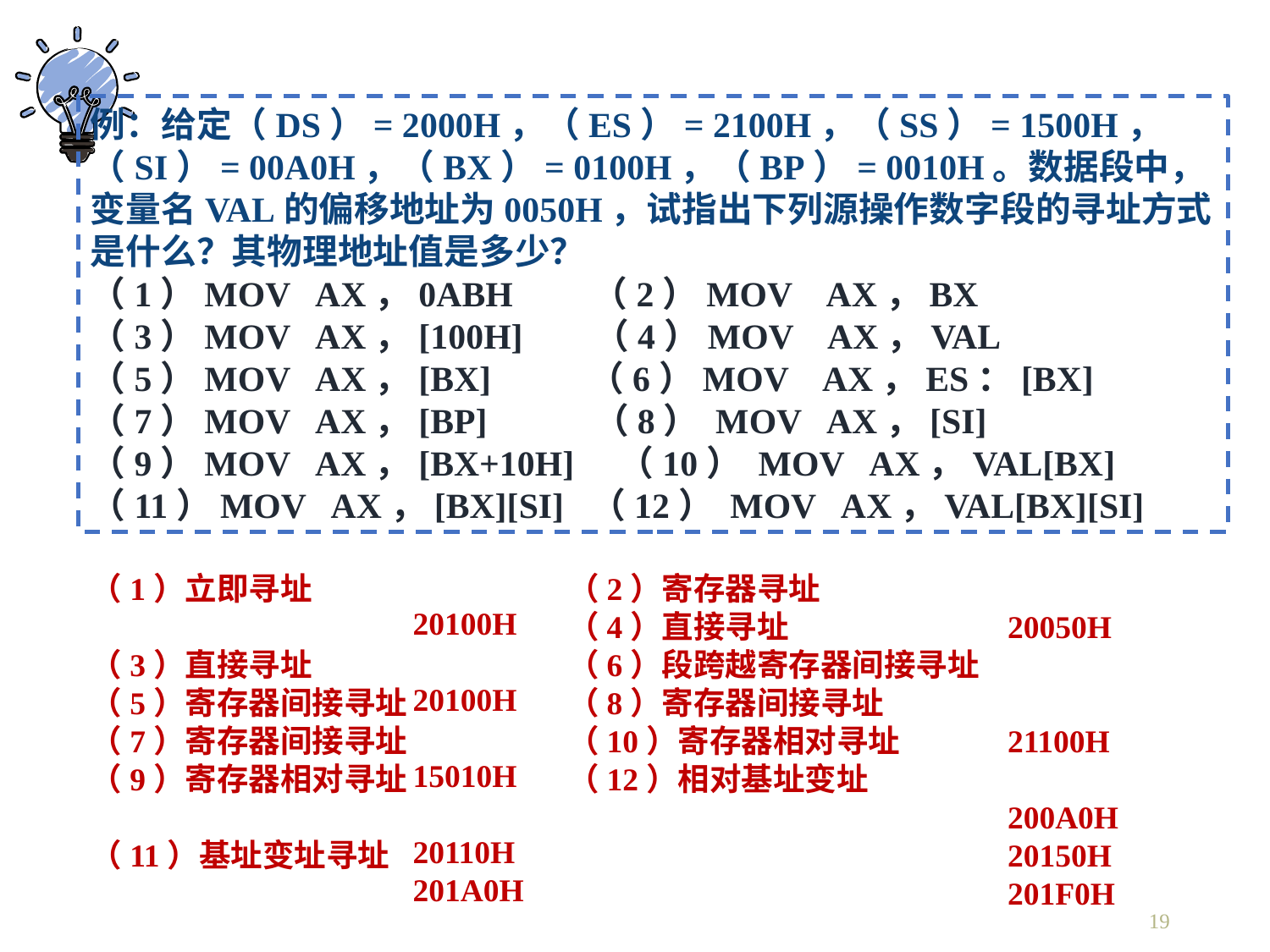

例：给定（DS）= 2000H，（ES）= 2100H，（SS）= 1500H，（SI）= 00A0H，（BX）= 0100H，（BP）= 0010H。数据段中，变量名VAL的偏移地址为0050H，试指出下列源操作数字段的寻址方式是什么？其物理地址值是多少？
（1）MOV   AX，0ABH        （2）MOV    AX，BX
（3）MOV   AX，[100H]       （4）MOV    AX，VAL
（5）MOV   AX，[BX]          （6）MOV    AX，ES：[BX]
（7）MOV   AX，[BP]           （8） MOV   AX，[SI]
（9）MOV   AX，[BX+10H]    （10） MOV   AX，VAL[BX]
（11）MOV   AX，[BX][SI]  （12） MOV   AX，VAL[BX][SI]
（1）立即寻址
（3）直接寻址
（5）寄存器间接寻址
（7）寄存器间接寻址
（9）寄存器相对寻址
（11）基址变址寻址
（2）寄存器寻址
（4）直接寻址
（6）段跨越寄存器间接寻址
（8）寄存器间接寻址
（10）寄存器相对寻址
（12）相对基址变址
20100H
20100H
15010H
20110H
201A0H
20050H
21100H
200A0H
20150H
201F0H

19